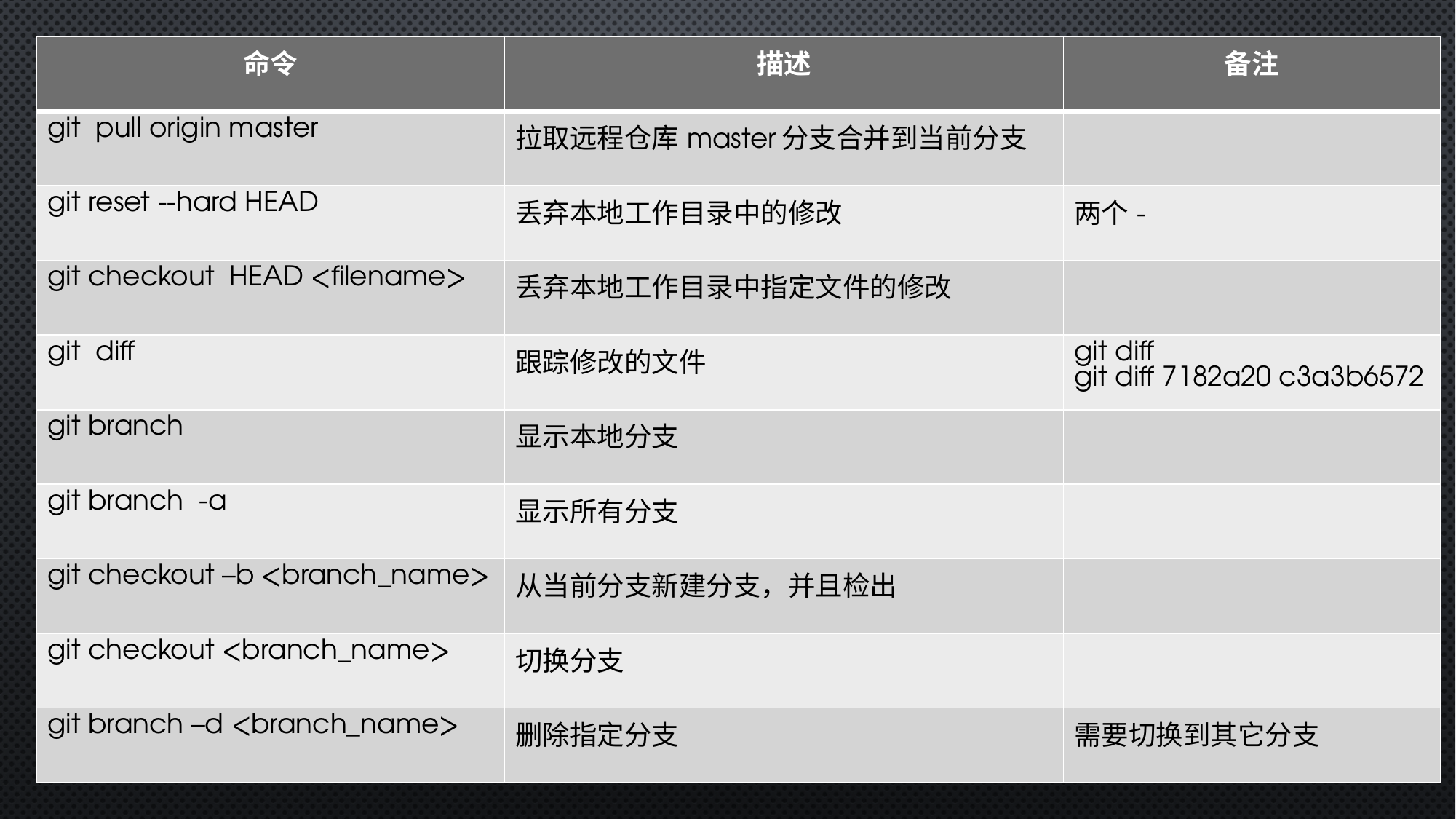

| 命令 | 描述 | 备注 |
| --- | --- | --- |
| git pull origin master | 拉取远程仓库master分支合并到当前分支 |  |
| git reset --hard HEAD | 丢弃本地工作目录中的修改 | 两个- |
| git checkout HEAD <filename> | 丢弃本地工作目录中指定文件的修改 |  |
| git diff | 跟踪修改的文件 | git diff git diff 7182a20 c3a3b6572 |
| git branch | 显示本地分支 |  |
| git branch -a | 显示所有分支 |  |
| git checkout –b <branch\_name> | 从当前分支新建分支，并且检出 |  |
| git checkout <branch\_name> | 切换分支 |  |
| git branch –d <branch\_name> | 删除指定分支 | 需要切换到其它分支 |